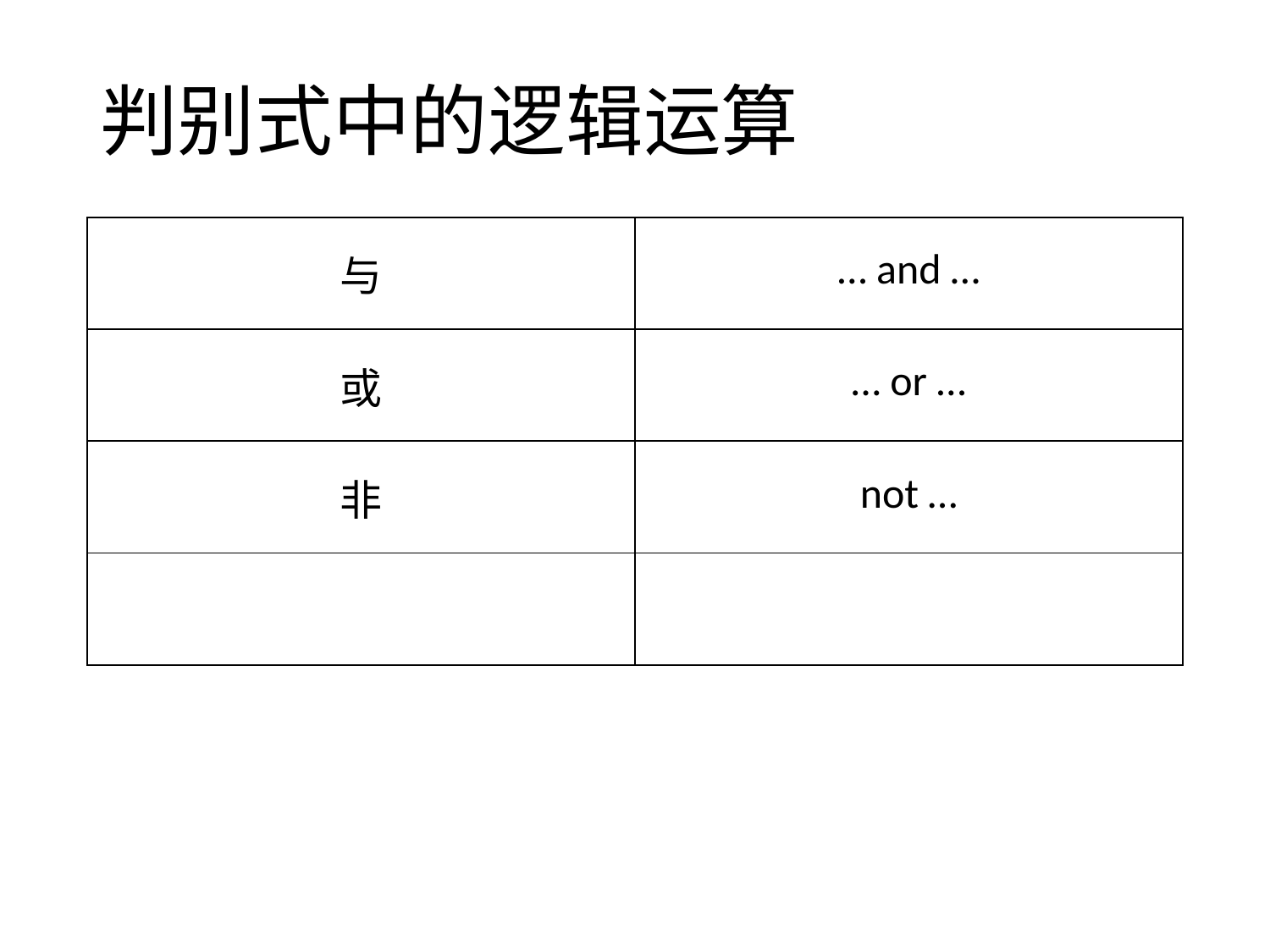

# 判别式中的逻辑运算
| 与 | … and … |
| --- | --- |
| 或 | … or … |
| 非 | not … |
|  |  |